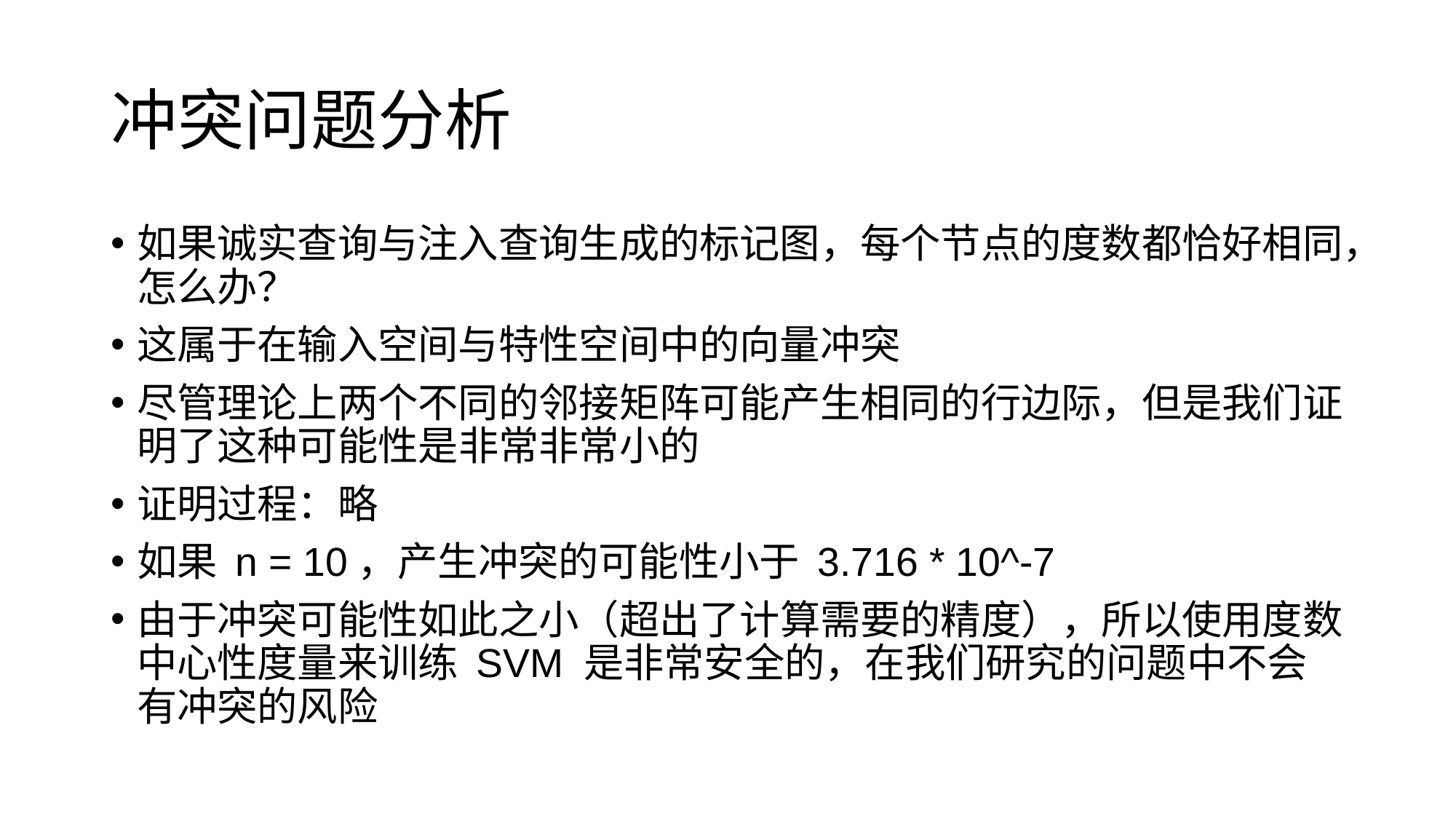

# 冲突问题分析
如果诚实查询与注入查询生成的标记图，每个节点的度数都恰好相同，怎么办？
这属于在输入空间与特性空间中的向量冲突
尽管理论上两个不同的邻接矩阵可能产生相同的行边际，但是我们证明了这种可能性是非常非常小的
证明过程：略
如果 n = 10，产生冲突的可能性小于 3.716 * 10^-7
由于冲突可能性如此之小（超出了计算需要的精度），所以使用度数中心性度量来训练 SVM 是非常安全的，在我们研究的问题中不会有冲突的风险